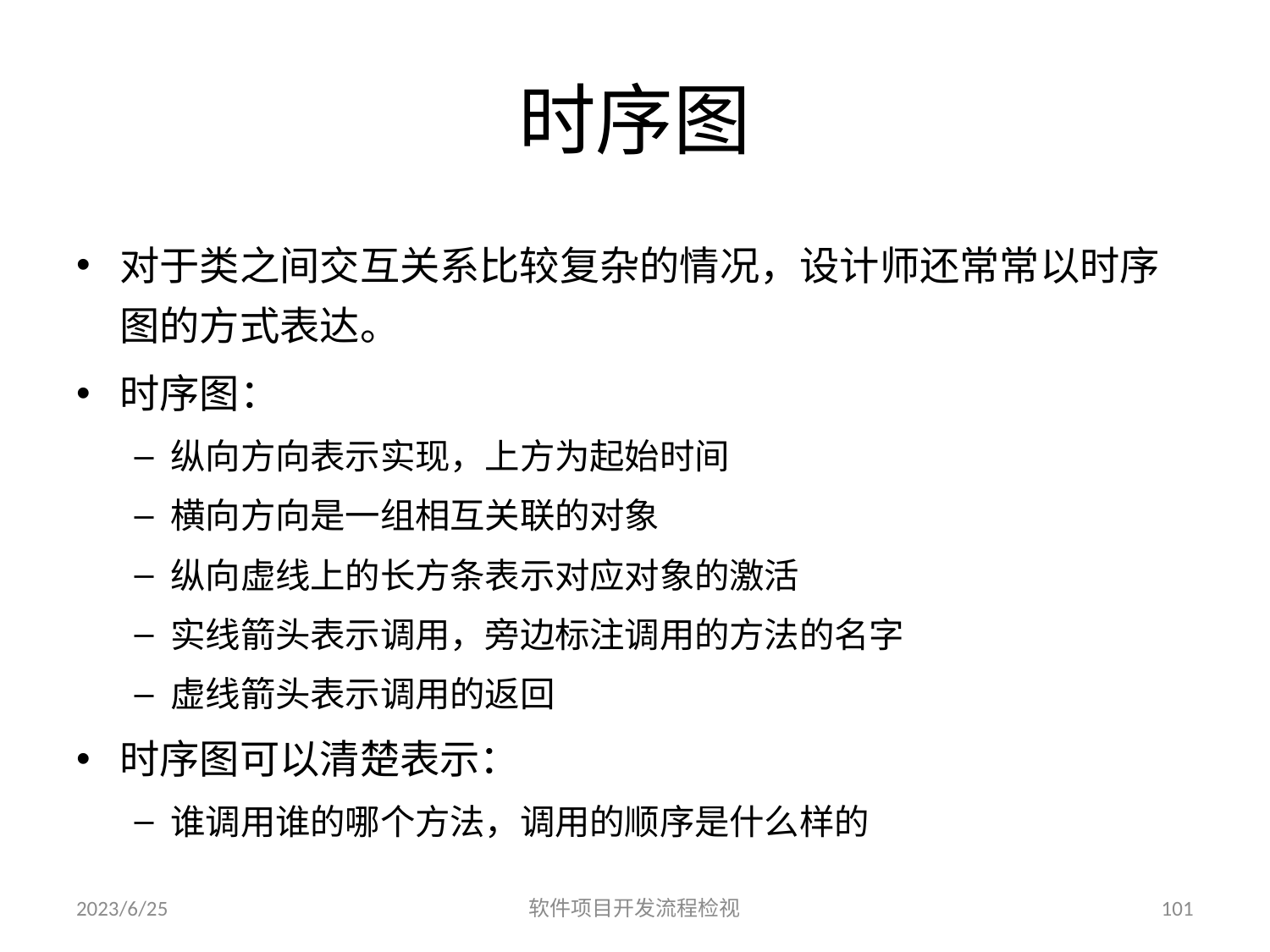

# 时序图
对于类之间交互关系比较复杂的情况，设计师还常常以时序图的方式表达。
时序图：
纵向方向表示实现，上方为起始时间
横向方向是一组相互关联的对象
纵向虚线上的长方条表示对应对象的激活
实线箭头表示调用，旁边标注调用的方法的名字
虚线箭头表示调用的返回
时序图可以清楚表示：
谁调用谁的哪个方法，调用的顺序是什么样的

2023/6/25
软件项目开发流程检视
101